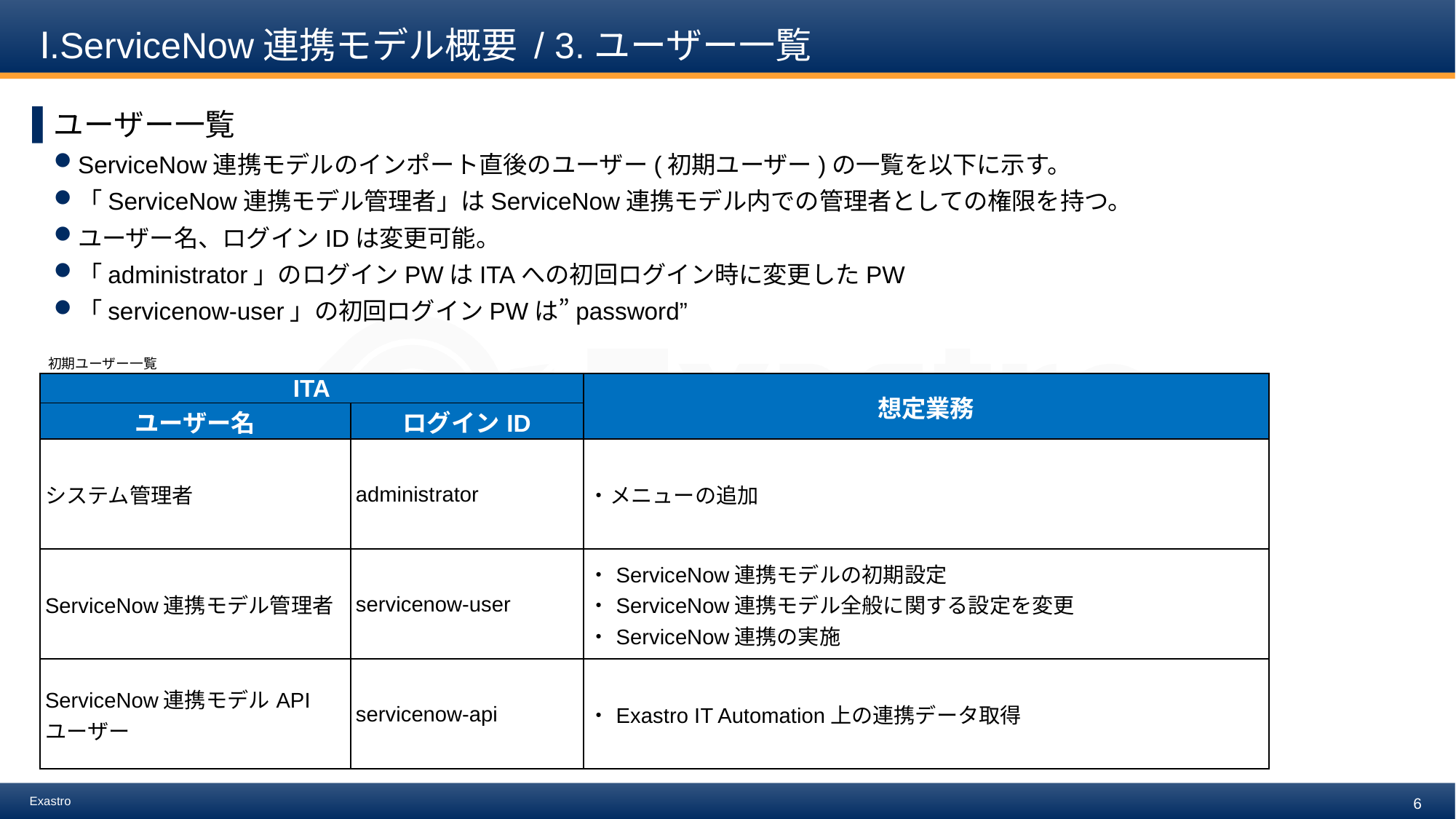

# Ⅰ.ServiceNow連携モデル概要 / 3.ユーザー一覧
ユーザー一覧
ServiceNow連携モデルのインポート直後のユーザー(初期ユーザー)の一覧を以下に示す。
「ServiceNow連携モデル管理者」はServiceNow連携モデル内での管理者としての権限を持つ。
ユーザー名、ログインIDは変更可能。
「administrator」のログインPWはITAへの初回ログイン時に変更したPW
「servicenow-user」の初回ログインPWは”password”

初期ユーザー一覧
| ITA |  | 想定業務 |
| --- | --- | --- |
| ユーザー名 | ログインID |  |
| システム管理者 | administrator | ・メニューの追加 |
| ServiceNow連携モデル管理者 | servicenow-user | ・ServiceNow連携モデルの初期設定 ・ServiceNow連携モデル全般に関する設定を変更 ・ServiceNow連携の実施 |
| ServiceNow連携モデルAPIユーザー | servicenow-api | ・Exastro IT Automation上の連携データ取得 |